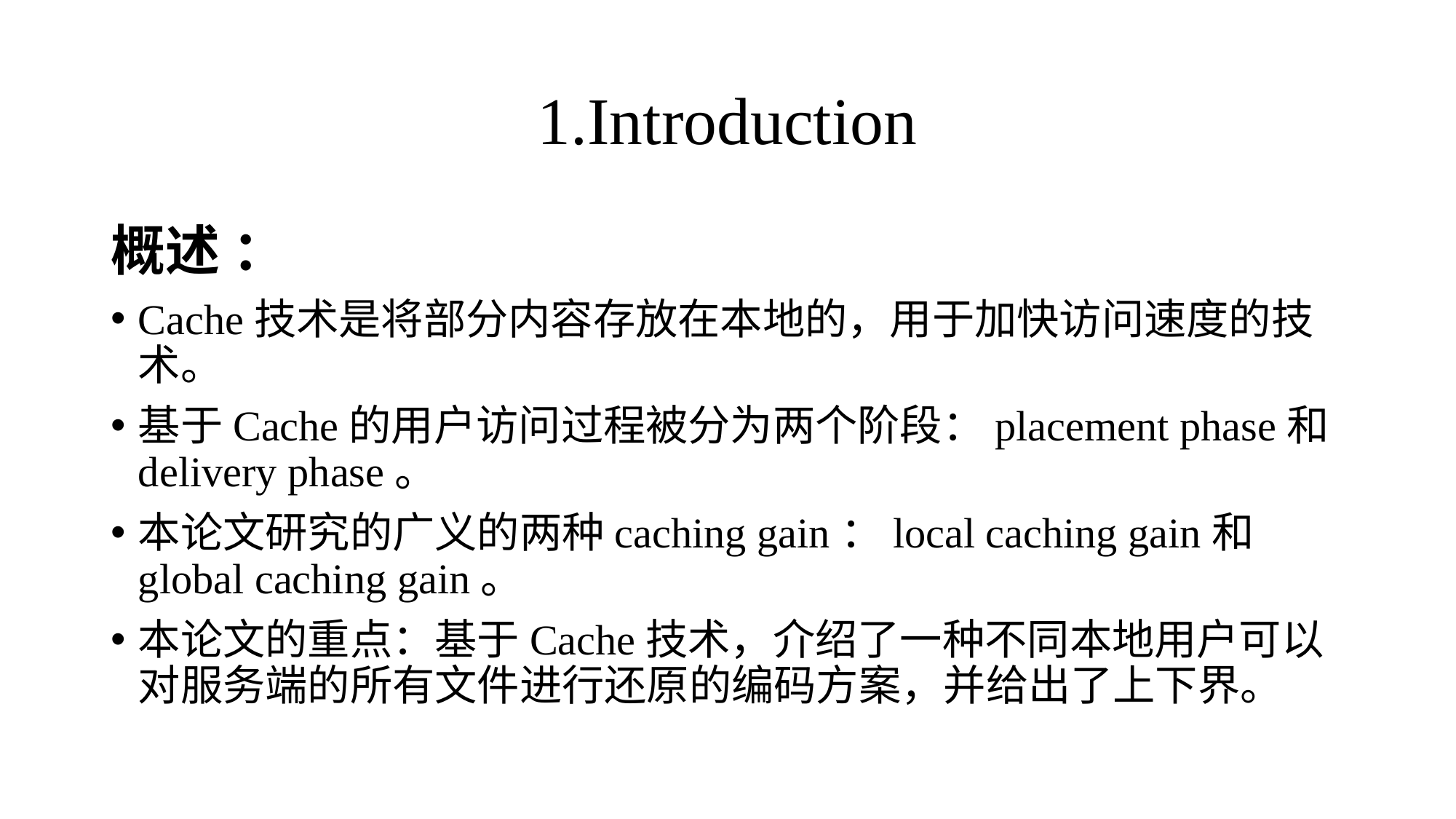

# 1.Introduction
概述 ：
Cache技术是将部分内容存放在本地的，用于加快访问速度的技术。
基于Cache的用户访问过程被分为两个阶段：placement phase和delivery phase。
本论文研究的广义的两种caching gain：local caching gain和global caching gain。
本论文的重点：基于Cache技术，介绍了一种不同本地用户可以对服务端的所有文件进行还原的编码方案，并给出了上下界。